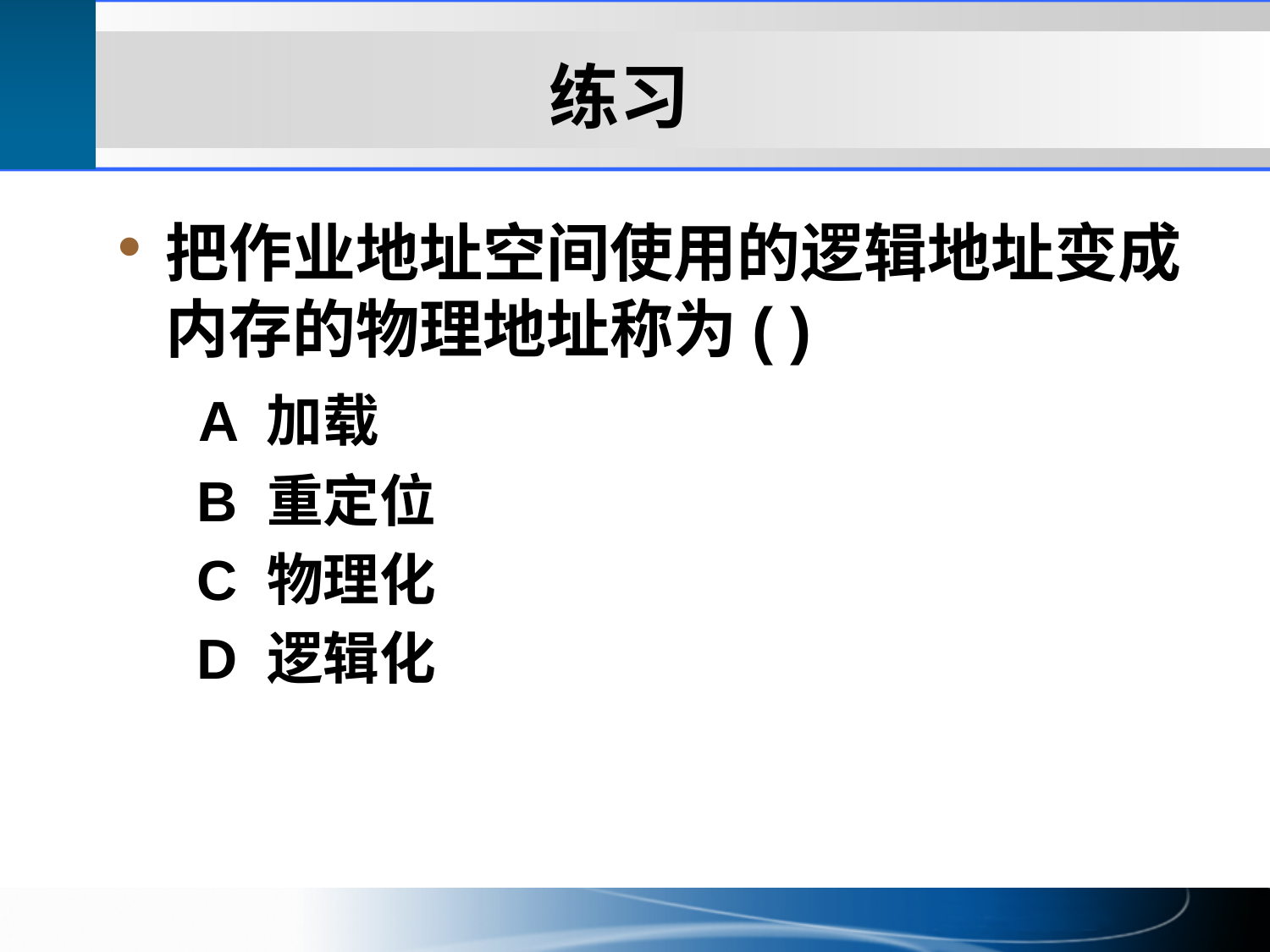

练习
把作业地址空间使用的逻辑地址变成内存的物理地址称为( )
 A 加载
 B 重定位
 C 物理化
 D 逻辑化